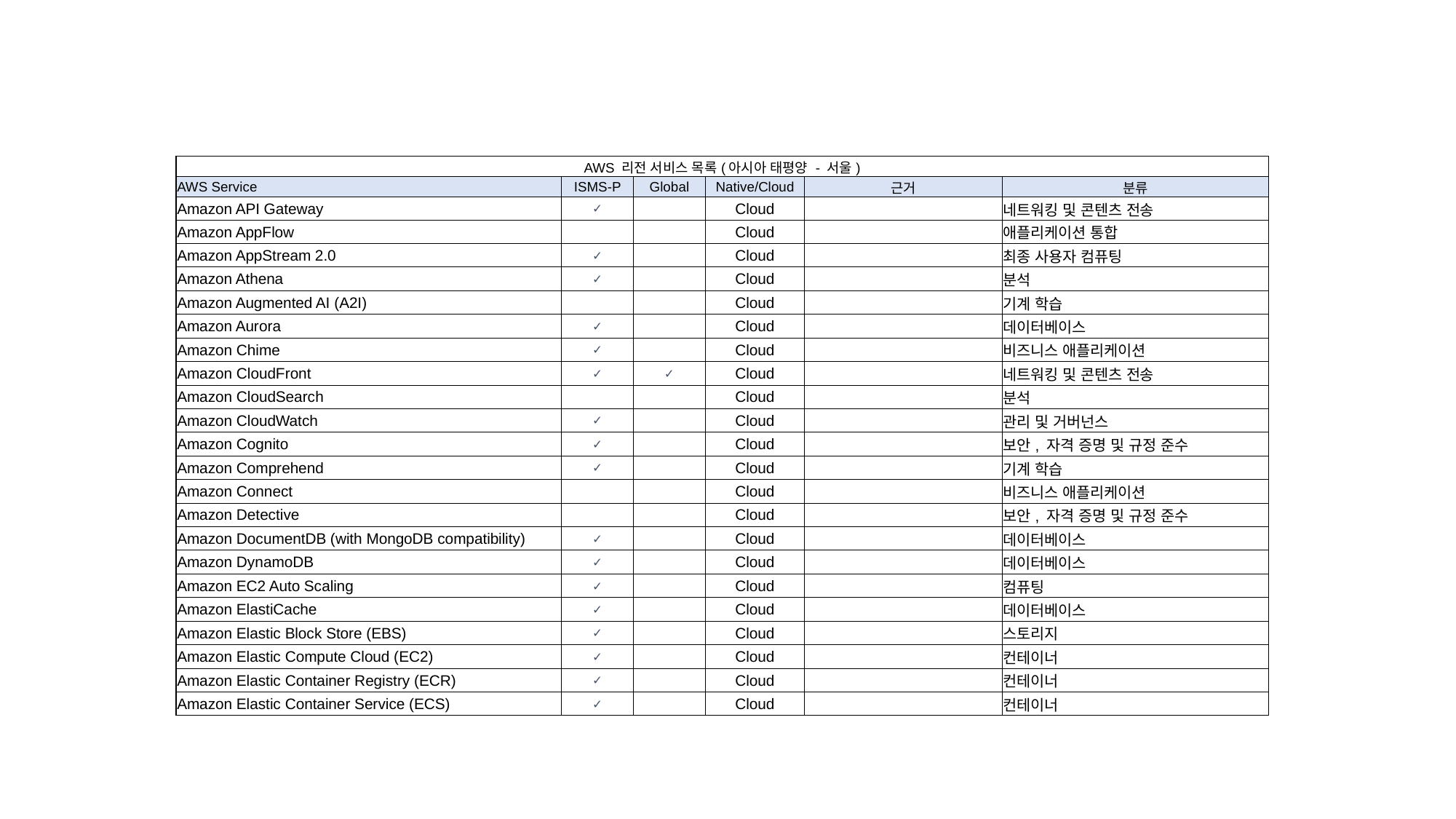

| AWS 리전 서비스 목록(아시아 태평양 - 서울) |  |  |  |  |  |
| --- | --- | --- | --- | --- | --- |
| AWS Service | ISMS-P | Global | Native/Cloud | 근거 | 분류 |
| Amazon API Gateway | ✓ |  | Cloud |  | 네트워킹 및 콘텐츠 전송 |
| Amazon AppFlow |  |  | Cloud |  | 애플리케이션 통합 |
| Amazon AppStream 2.0 | ✓ |  | Cloud |  | 최종 사용자 컴퓨팅 |
| Amazon Athena | ✓ |  | Cloud |  | 분석 |
| Amazon Augmented AI (A2I) |  |  | Cloud |  | 기계 학습 |
| Amazon Aurora | ✓ |  | Cloud |  | 데이터베이스 |
| Amazon Chime | ✓ |  | Cloud |  | 비즈니스 애플리케이션 |
| Amazon CloudFront | ✓ | ✓ | Cloud |  | 네트워킹 및 콘텐츠 전송 |
| Amazon CloudSearch |  |  | Cloud |  | 분석 |
| Amazon CloudWatch | ✓ |  | Cloud |  | 관리 및 거버넌스 |
| Amazon Cognito | ✓ |  | Cloud |  | 보안, 자격 증명 및 규정 준수 |
| Amazon Comprehend | ✓ |  | Cloud |  | 기계 학습 |
| Amazon Connect |  |  | Cloud |  | 비즈니스 애플리케이션 |
| Amazon Detective |  |  | Cloud |  | 보안, 자격 증명 및 규정 준수 |
| Amazon DocumentDB (with MongoDB compatibility) | ✓ |  | Cloud |  | 데이터베이스 |
| Amazon DynamoDB | ✓ |  | Cloud |  | 데이터베이스 |
| Amazon EC2 Auto Scaling | ✓ |  | Cloud |  | 컴퓨팅 |
| Amazon ElastiCache | ✓ |  | Cloud |  | 데이터베이스 |
| Amazon Elastic Block Store (EBS) | ✓ |  | Cloud |  | 스토리지 |
| Amazon Elastic Compute Cloud (EC2) | ✓ |  | Cloud |  | 컨테이너 |
| Amazon Elastic Container Registry (ECR) | ✓ |  | Cloud |  | 컨테이너 |
| Amazon Elastic Container Service (ECS) | ✓ |  | Cloud |  | 컨테이너 |